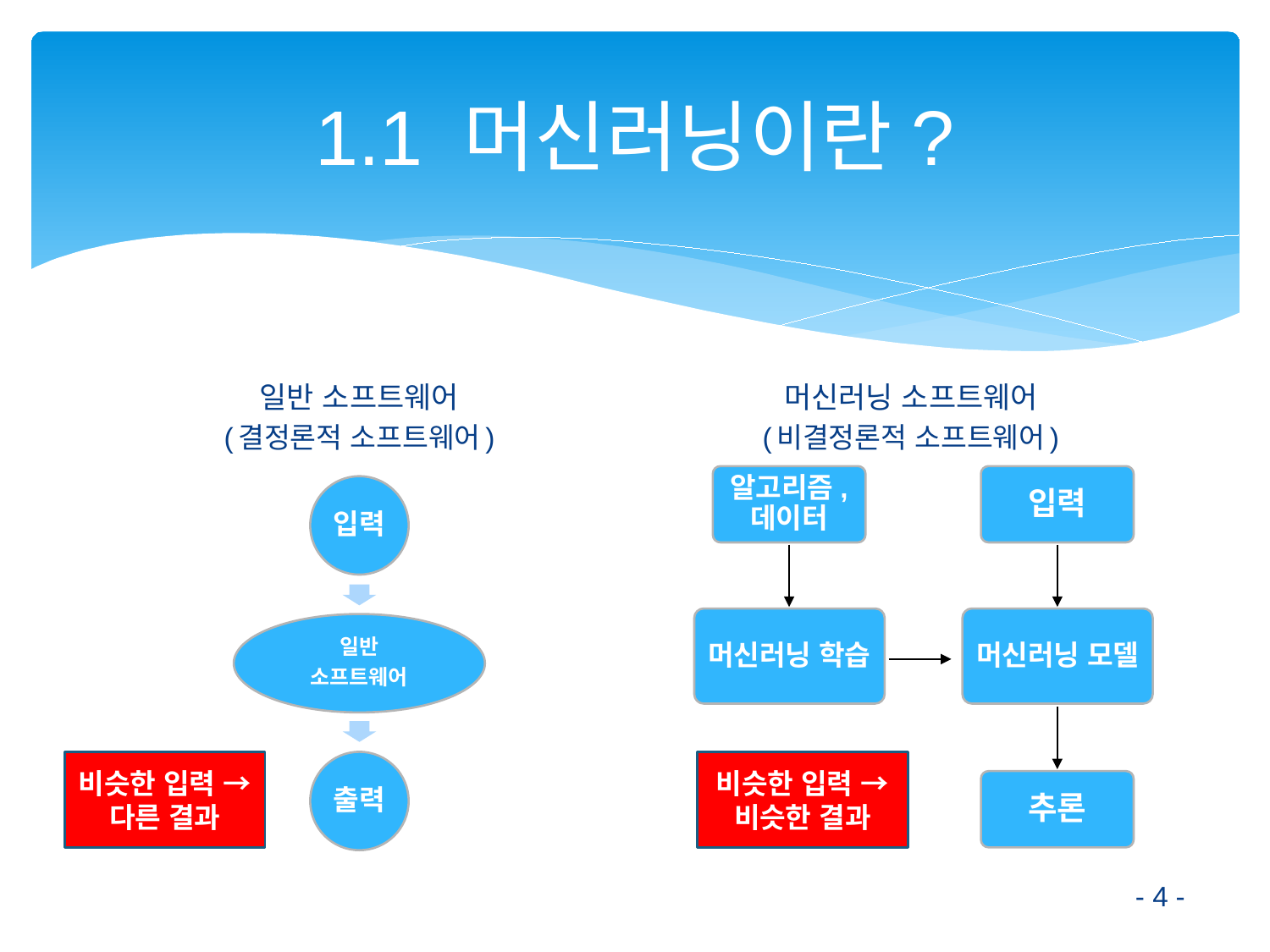

# 1.1 머신러닝이란?
머신러닝 소프트웨어
(비결정론적 소프트웨어)
일반 소프트웨어
(결정론적 소프트웨어)
알고리즘, 데이터
입력
입력

일반
소프트웨어

출력

머신러닝 학습
머신러닝 모델

비슷한 입력 → 다른 결과
비슷한 입력 →비슷한 결과
추론
- 4 -